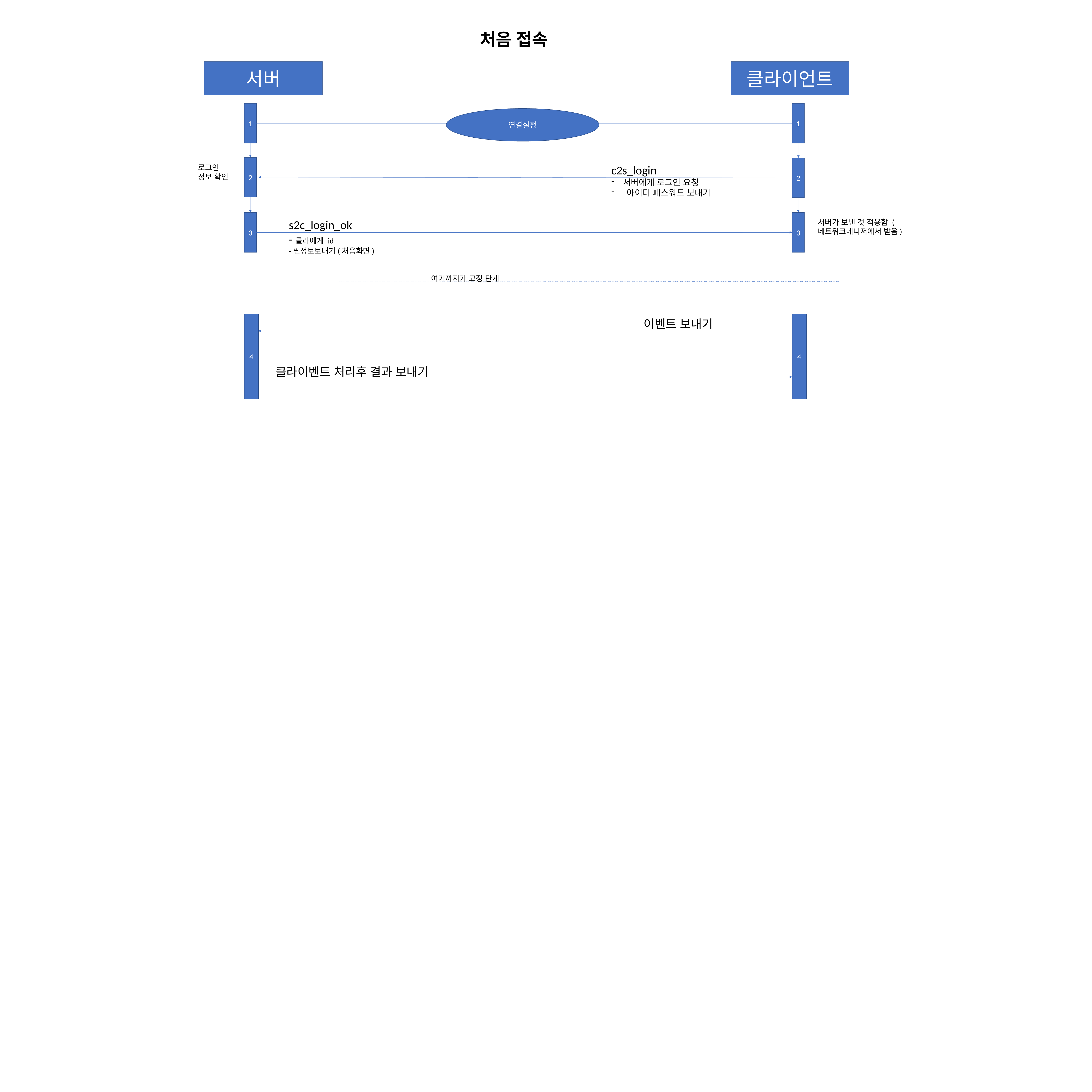

처음 접속
서버
클라이언트
1
1
연결설정
2
2
로그인 정보 확인
c2s_login
서버에게 로그인 요청
아이디 페스워드 보내기
3
3
s2c_login_ok
-클라에게 id
-씬정보보내기(처음화면)
서버가 보낸 것 적용함 (네트워크메니저에서 받음)

여기까지가 고정 단계
4
4
이벤트 보내기
클라이벤트 처리후 결과 보내기